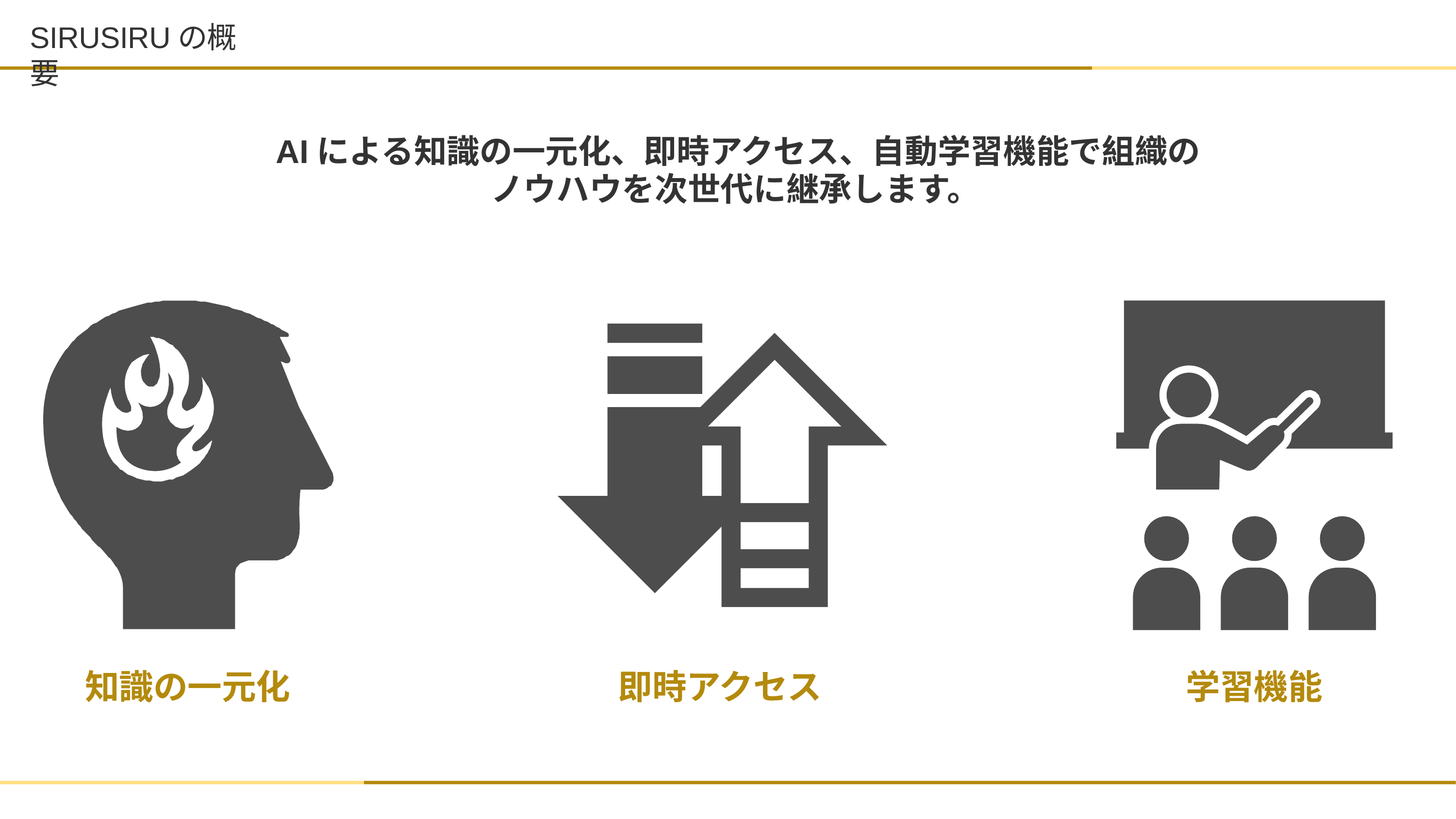

SIRUSIRUの概要

# AIによる知識の⼀元化、即時アクセス、⾃動学習機能で組織のノウハウを次世代に継承します。

知識の⼀元化
即時アクセス
学習機能